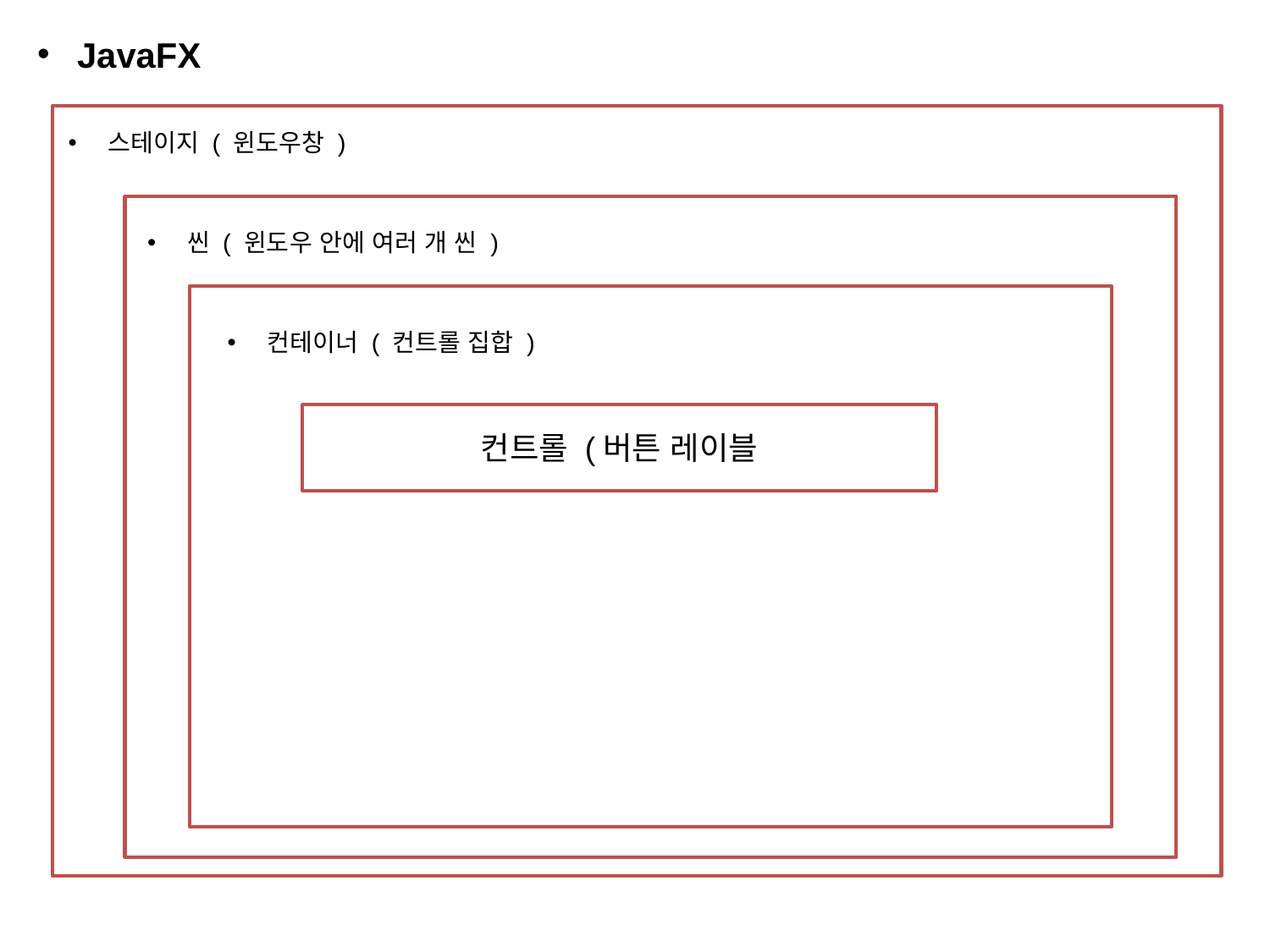

JavaFX

스테이지 ( 윈도우창 )

씬 ( 윈도우 안에 여러 개 씬 )

컨테이너 ( 컨트롤 집합 )
컨트롤 (버튼 레이블